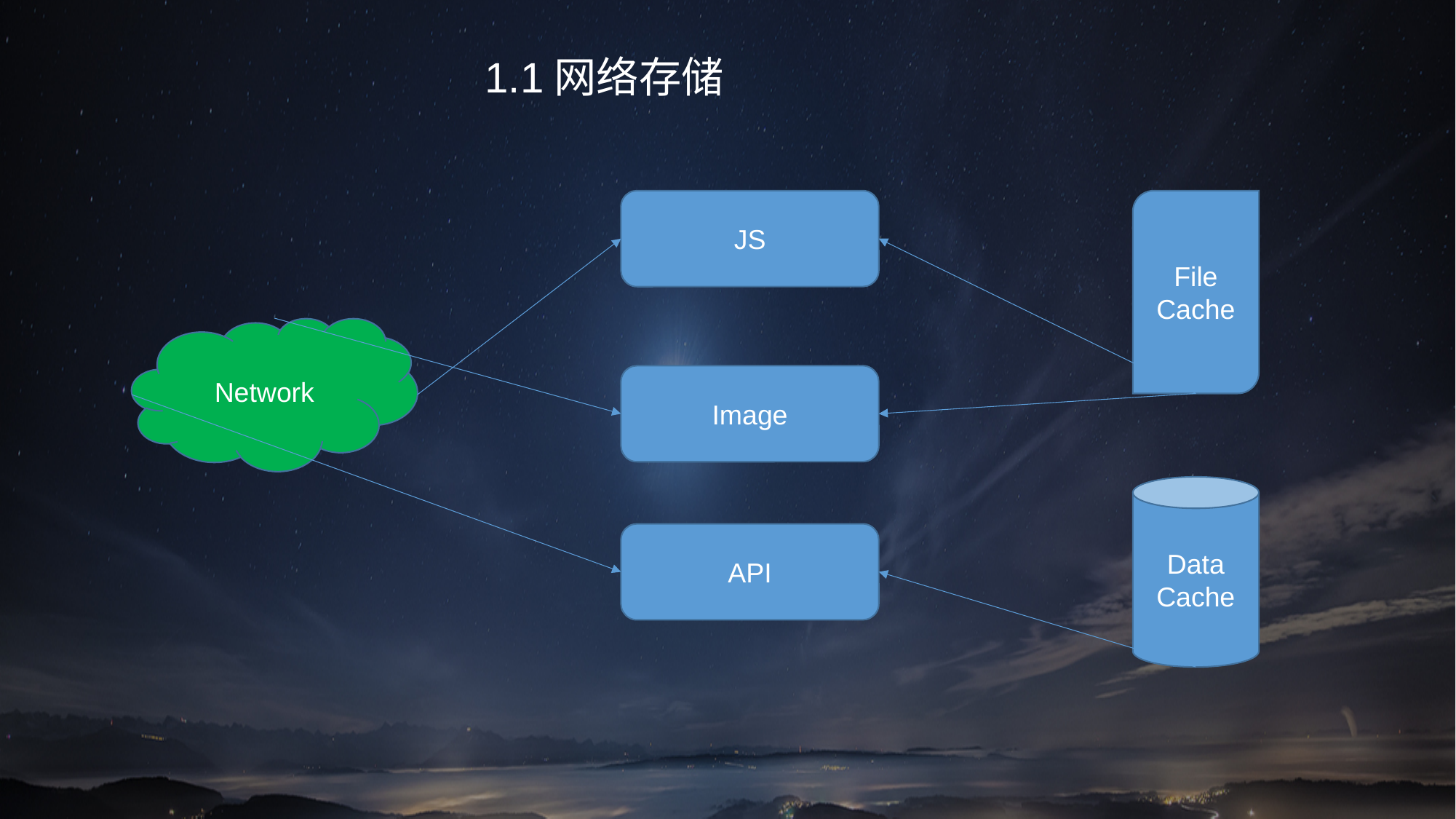

1.1网络存储
JS
File Cache
Network
Image
Data Cache
API